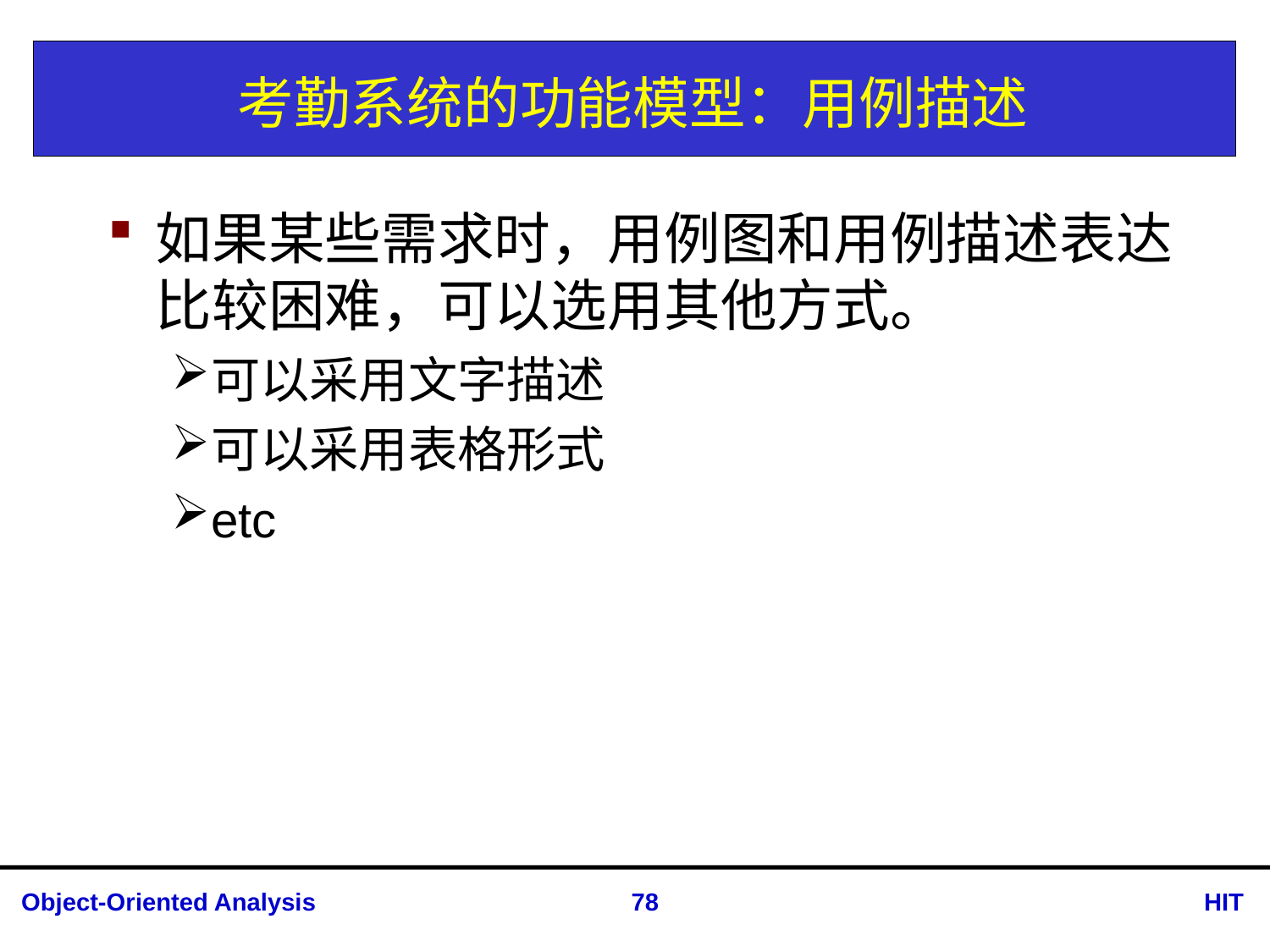

# 考勤系统的功能模型：用例描述
如果某些需求时，用例图和用例描述表达比较困难，可以选用其他方式。
可以采用文字描述
可以采用表格形式
etc